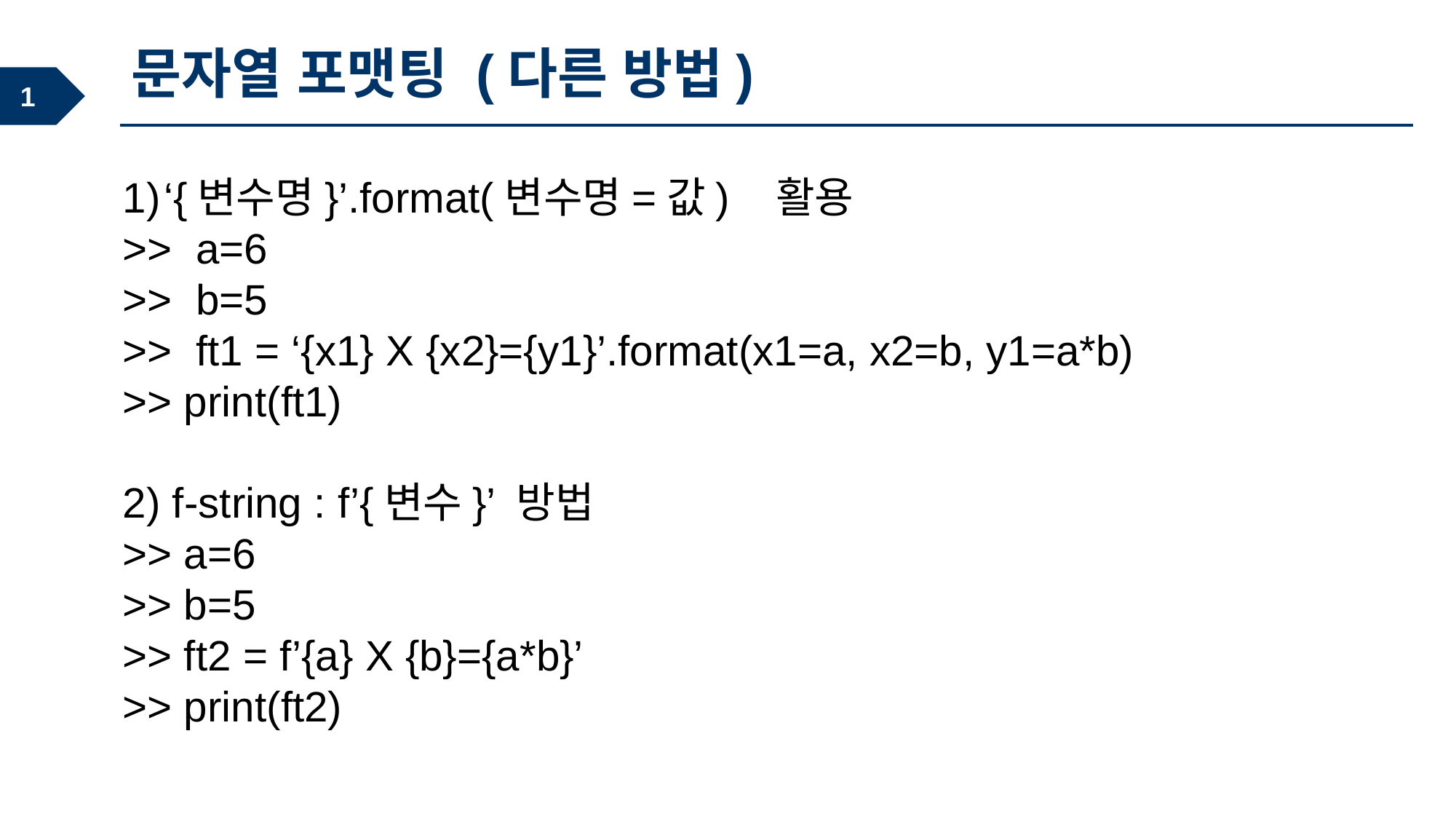

문자열 포맷팅 (다른 방법)
‘{변수명}’.format(변수명=값)   활용
>>  a=6
>>  b=5
>>  ft1 = ‘{x1} X {x2}={y1}’.format(x1=a, x2=b, y1=a*b)
>> print(ft1)

2) f-string : f’{변수}’ 방법
>> a=6
>> b=5
>> ft2 = f’{a} X {b}={a*b}’
>> print(ft2)